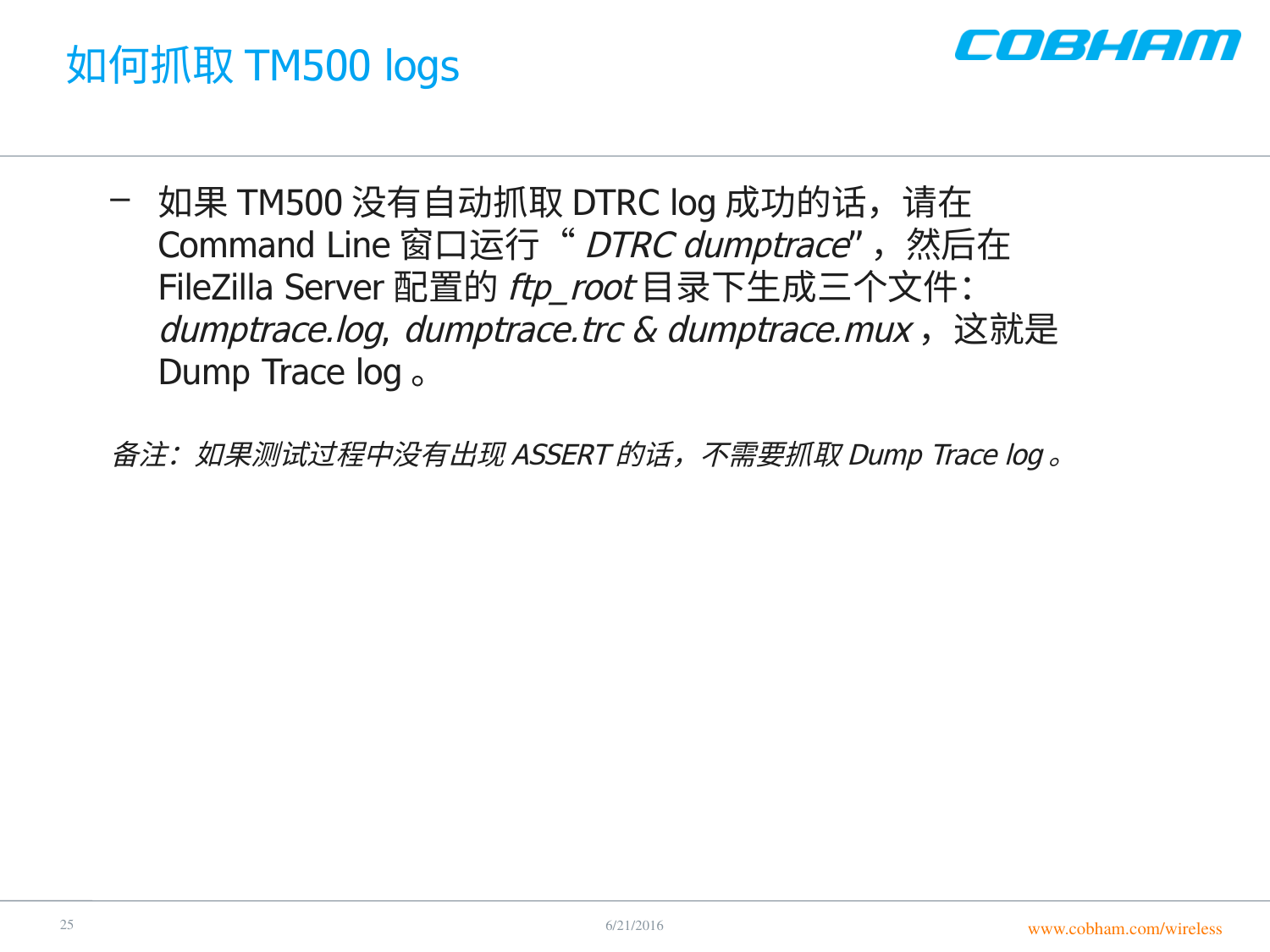

# 如何抓取TM500 logs
如果TM500没有自动抓取DTRC log成功的话，请在Command Line窗口运行“DTRC dumptrace”，然后在FileZilla Server配置的ftp_root目录下生成三个文件：dumptrace.log, dumptrace.trc & dumptrace.mux，这就是Dump Trace log。

备注：如果测试过程中没有出现ASSERT的话，不需要抓取Dump Trace log。

25
6/21/2016